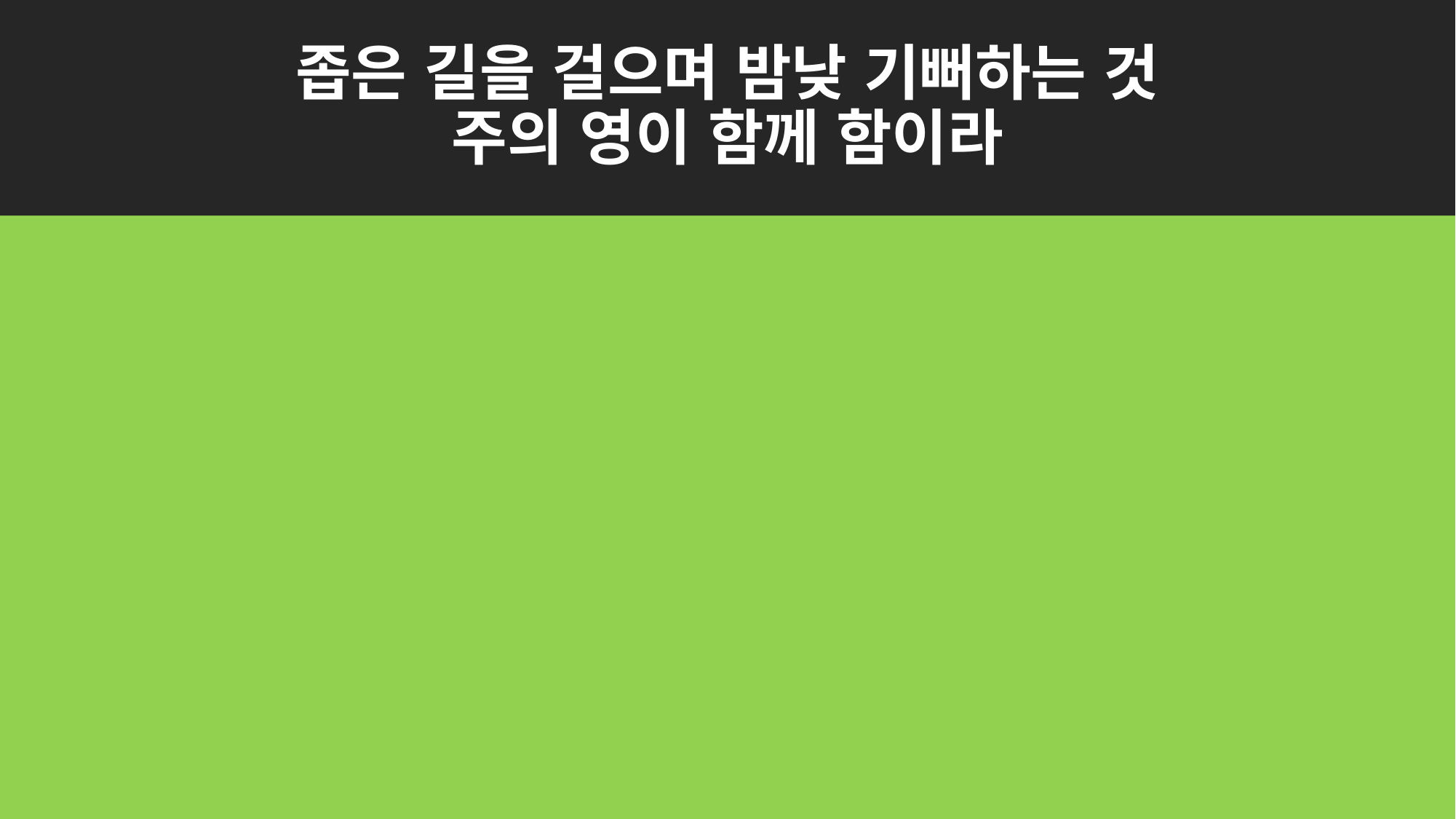

# 좁은 길을 걸으며 밤낮 기뻐하는 것 주의 영이 함께 함이라